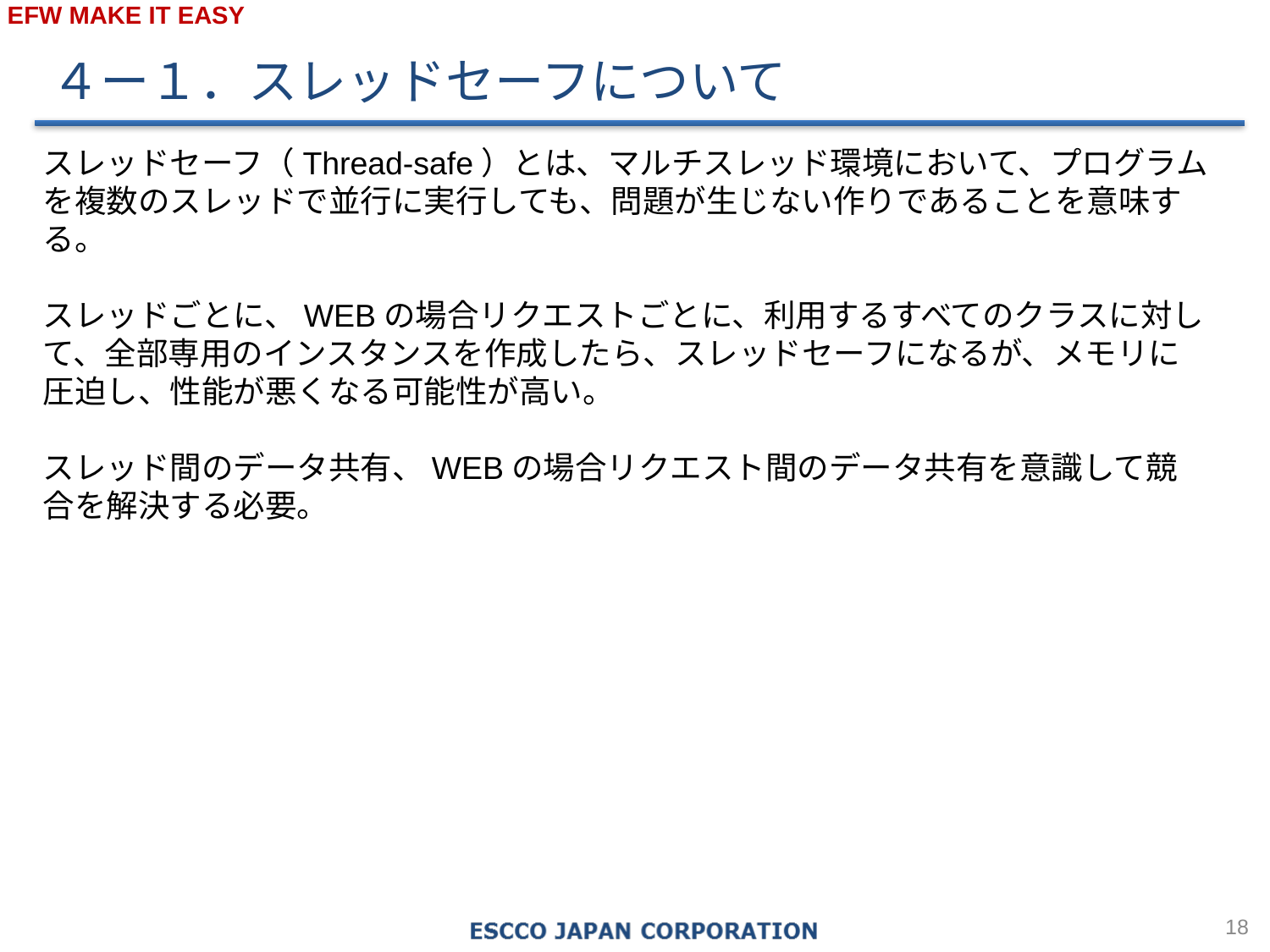

４ー１．スレッドセーフについて
スレッドセーフ（Thread-safe）とは、マルチスレッド環境において、プログラムを複数のスレッドで並行に実行しても、問題が生じない作りであることを意味する。

スレッドごとに、WEBの場合リクエストごとに、利用するすべてのクラスに対して、全部専用のインスタンスを作成したら、スレッドセーフになるが、メモリに圧迫し、性能が悪くなる可能性が高い。

スレッド間のデータ共有、WEBの場合リクエスト間のデータ共有を意識して競合を解決する必要。
18